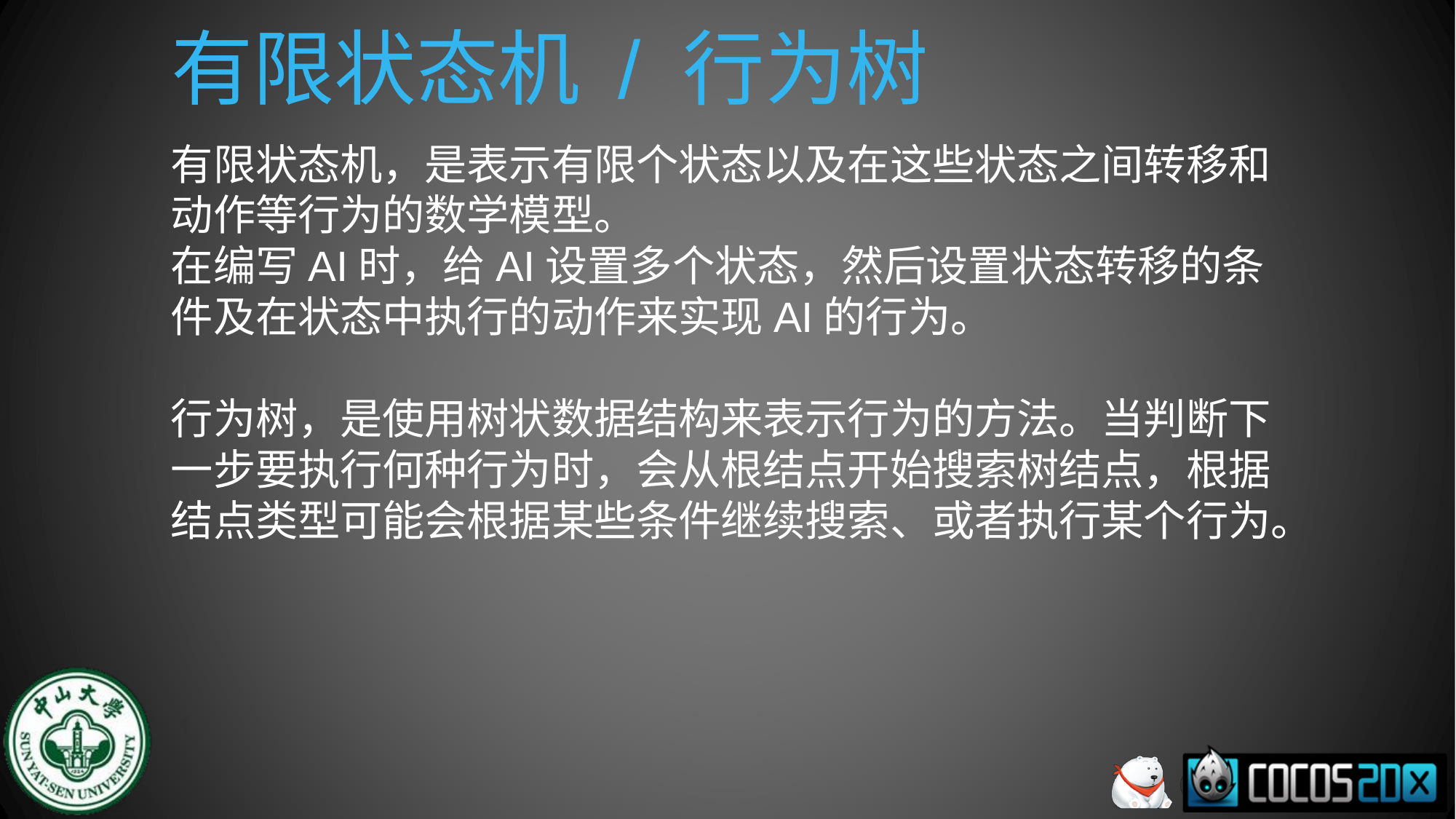

# 有限状态机 / 行为树
有限状态机，是表示有限个状态以及在这些状态之间转移和动作等行为的数学模型。
在编写AI时，给AI设置多个状态，然后设置状态转移的条件及在状态中执行的动作来实现AI的行为。

行为树，是使用树状数据结构来表示行为的方法。当判断下一步要执行何种行为时，会从根结点开始搜索树结点，根据结点类型可能会根据某些条件继续搜索、或者执行某个行为。